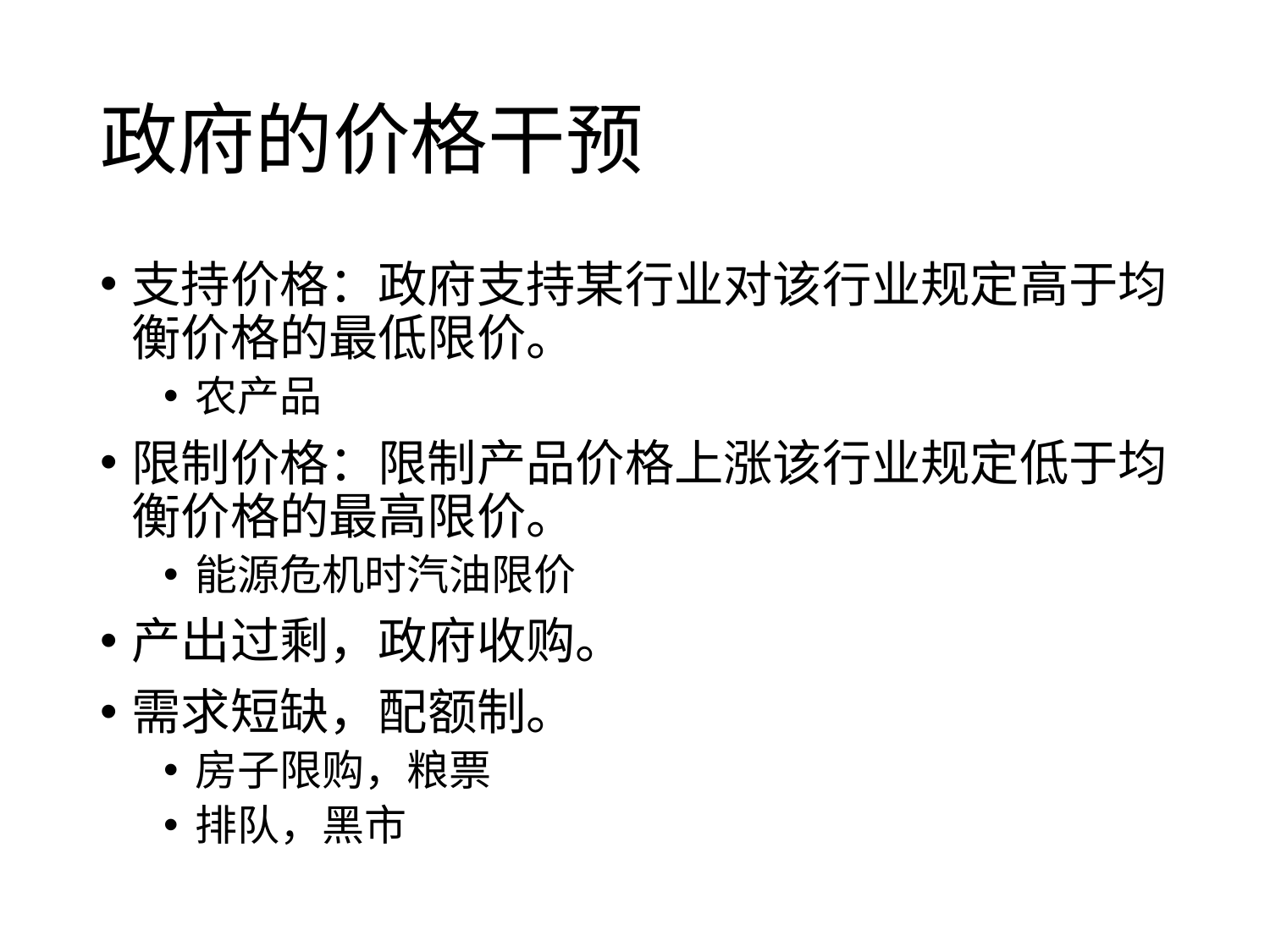

# 政府的价格干预
支持价格：政府支持某行业对该行业规定高于均衡价格的最低限价。
农产品
限制价格：限制产品价格上涨该行业规定低于均衡价格的最高限价。
能源危机时汽油限价
产出过剩，政府收购。
需求短缺，配额制。
房子限购，粮票
排队，黑市